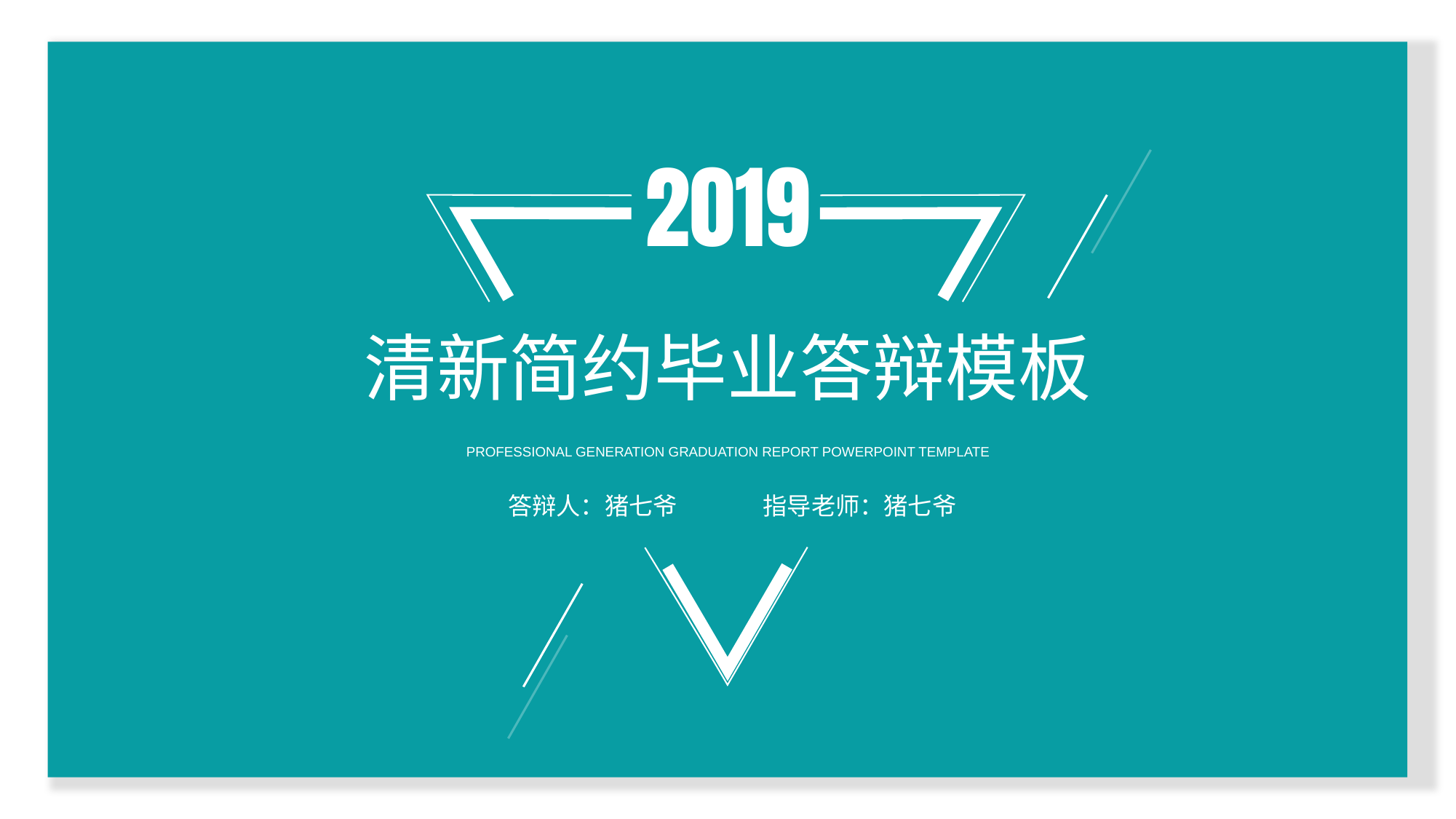

2019

清新简约毕业答辩模板
PROFESSIONAL GENERATION GRADUATION REPORT POWERPOINT TEMPLATE
答辩人：猪七爷
指导老师：猪七爷